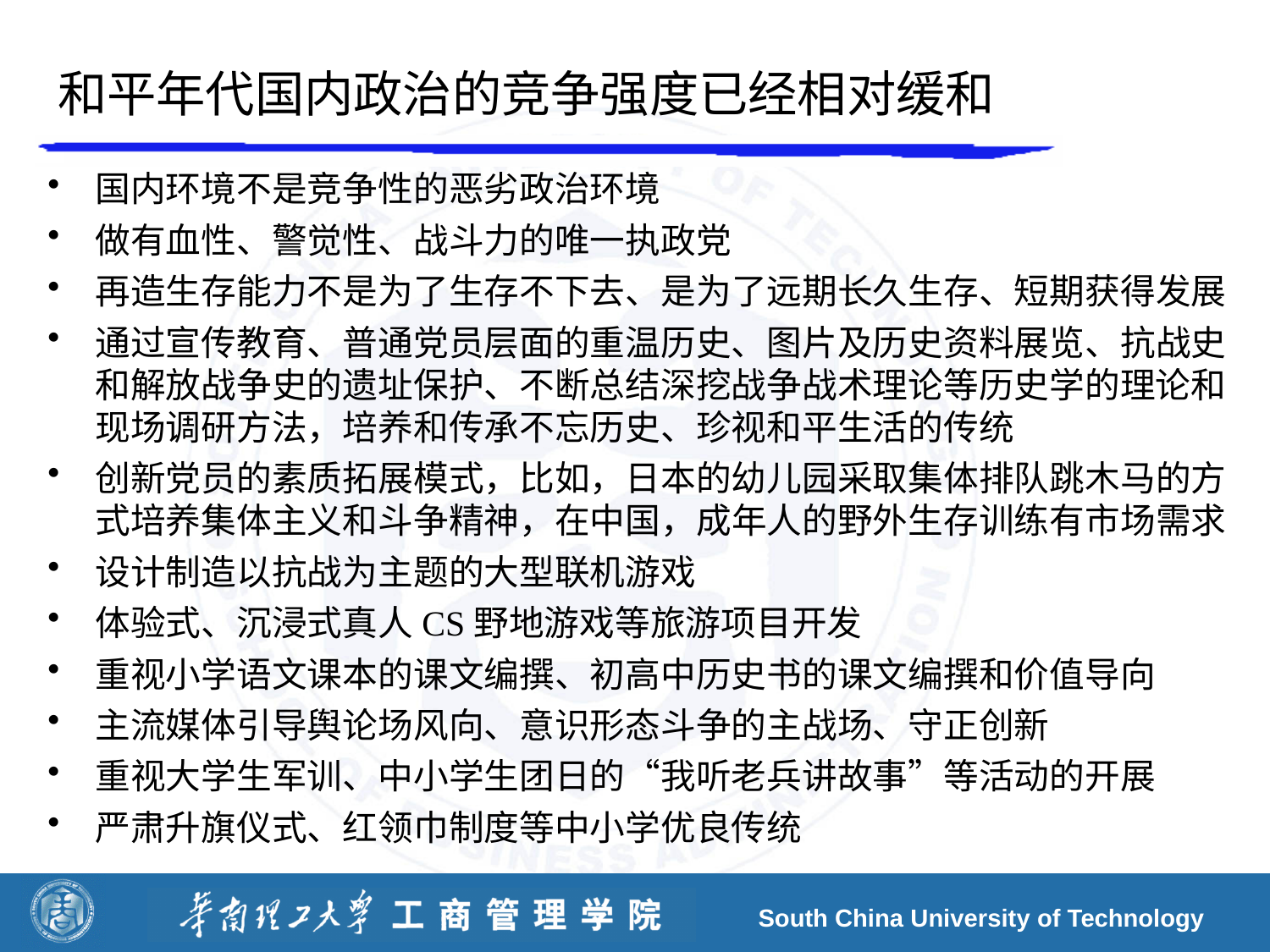

# 和平年代国内政治的竞争强度已经相对缓和
国内环境不是竞争性的恶劣政治环境
做有血性、警觉性、战斗力的唯一执政党
再造生存能力不是为了生存不下去、是为了远期长久生存、短期获得发展
通过宣传教育、普通党员层面的重温历史、图片及历史资料展览、抗战史和解放战争史的遗址保护、不断总结深挖战争战术理论等历史学的理论和现场调研方法，培养和传承不忘历史、珍视和平生活的传统
创新党员的素质拓展模式，比如，日本的幼儿园采取集体排队跳木马的方式培养集体主义和斗争精神，在中国，成年人的野外生存训练有市场需求
设计制造以抗战为主题的大型联机游戏
体验式、沉浸式真人CS野地游戏等旅游项目开发
重视小学语文课本的课文编撰、初高中历史书的课文编撰和价值导向
主流媒体引导舆论场风向、意识形态斗争的主战场、守正创新
重视大学生军训、中小学生团日的“我听老兵讲故事”等活动的开展
严肃升旗仪式、红领巾制度等中小学优良传统

South China University of Technology